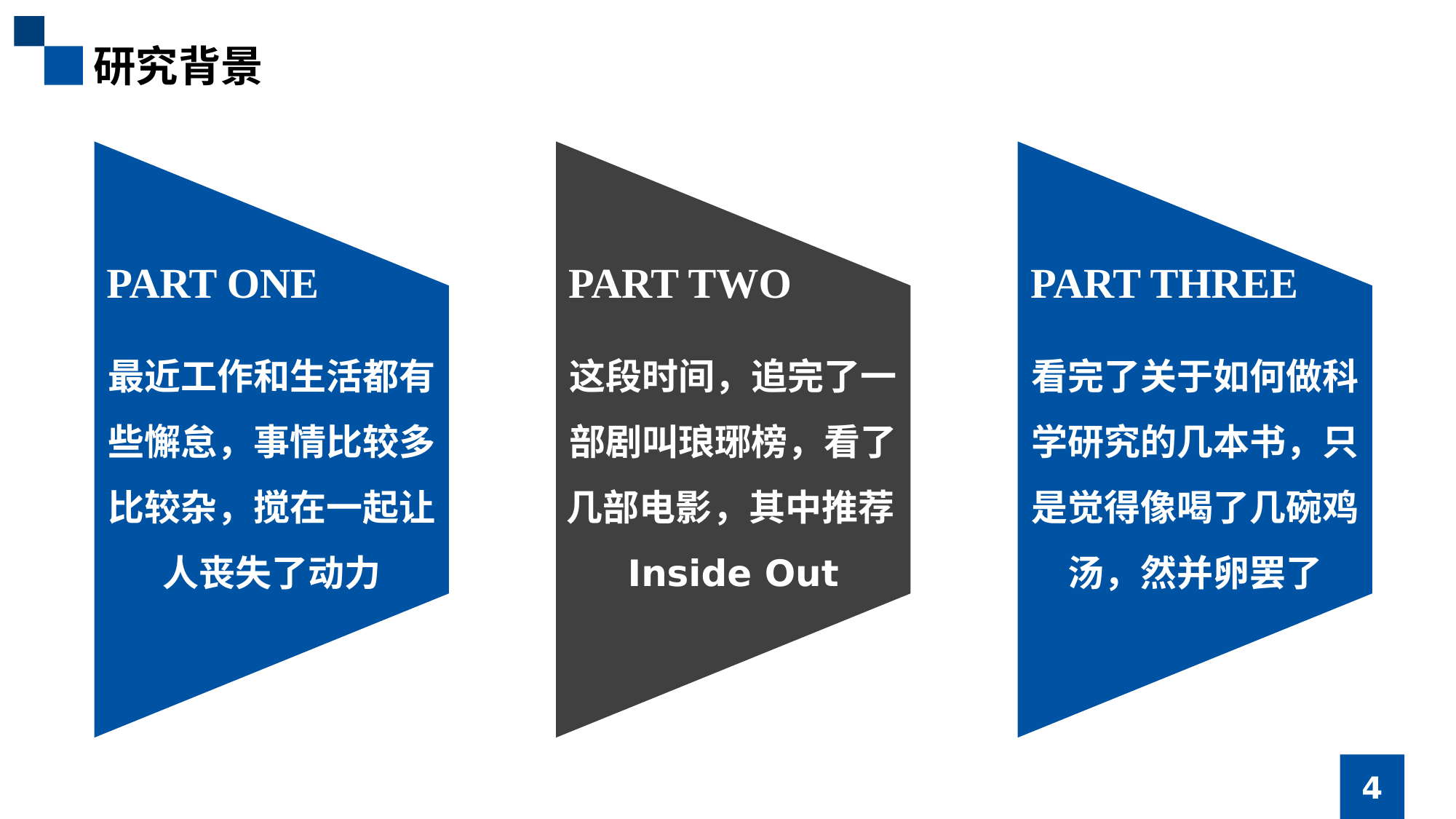

研究背景
PART ONE
PART TWO
PART THREE

最近工作和生活都有些懈怠，事情比较多比较杂，搅在一起让人丧失了动力
这段时间，追完了一部剧叫琅琊榜，看了几部电影，其中推荐Inside Out
看完了关于如何做科学研究的几本书，只是觉得像喝了几碗鸡汤，然并卵罢了
4